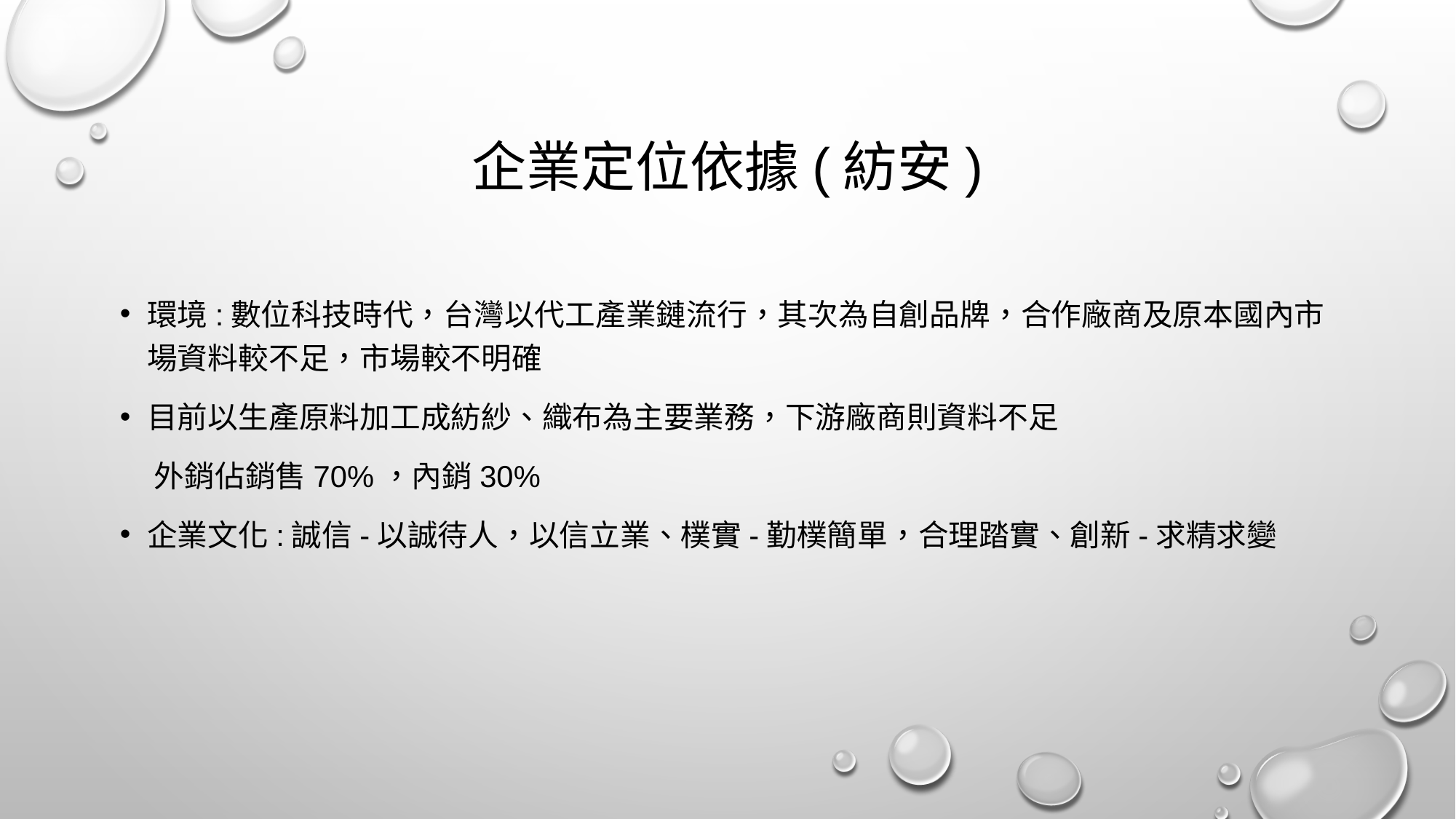

# 企業定位依據(紡安)
環境:數位科技時代，台灣以代工產業鏈流行，其次為自創品牌，合作廠商及原本國內市場資料較不足，市場較不明確
目前以生產原料加工成紡紗、織布為主要業務，下游廠商則資料不足
    外銷佔銷售70%，內銷30%
企業文化:誠信-以誠待人，以信立業、樸實-勤樸簡單，合理踏實、創新-求精求變